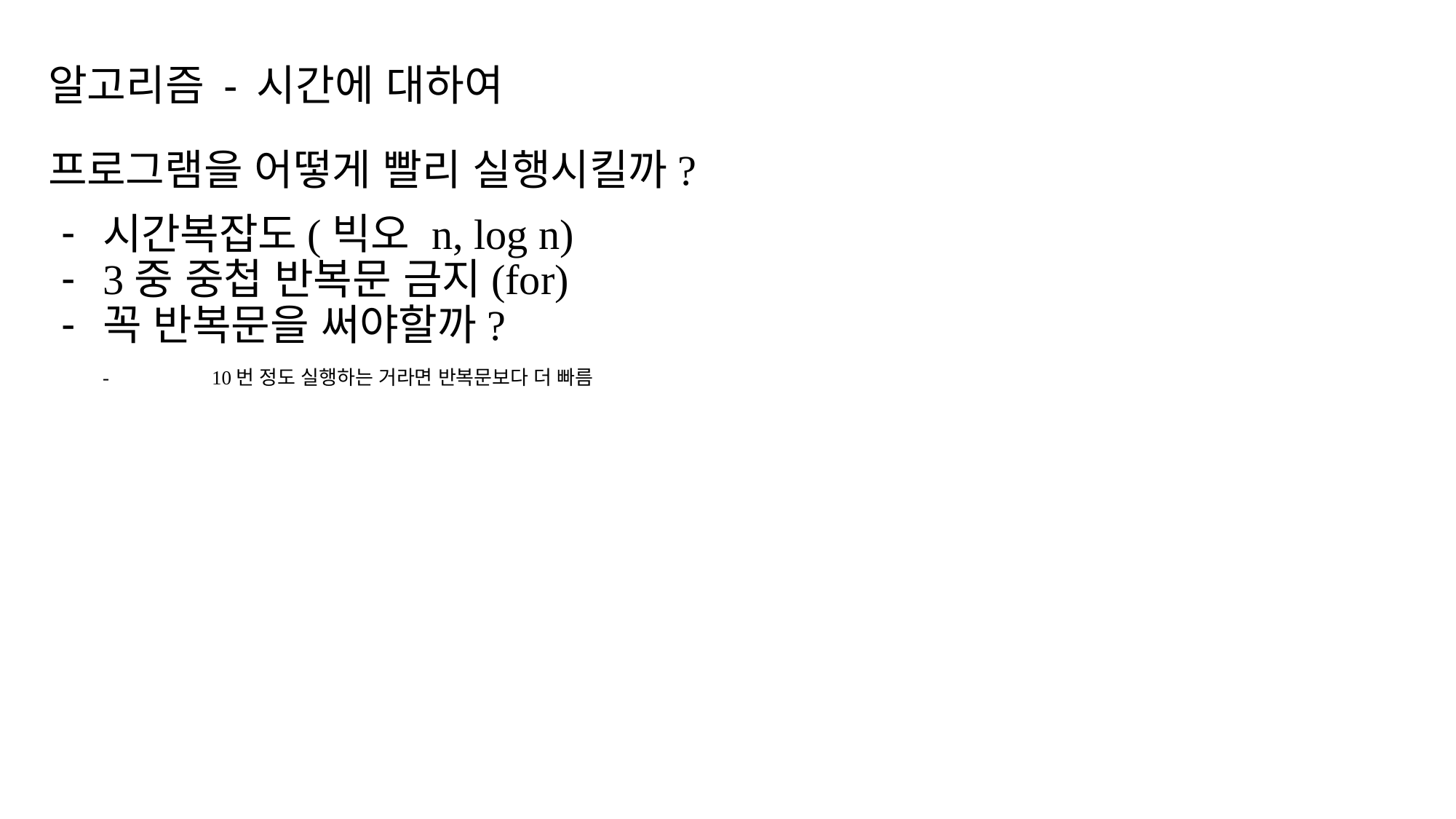

# 알고리즘 - 시간에 대하여
프로그램을 어떻게 빨리 실행시킬까?
시간복잡도(빅오 n, log n)
3중 중첩 반복문 금지(for)
꼭 반복문을 써야할까?
-	10번 정도 실행하는 거라면 반복문보다 더 빠름